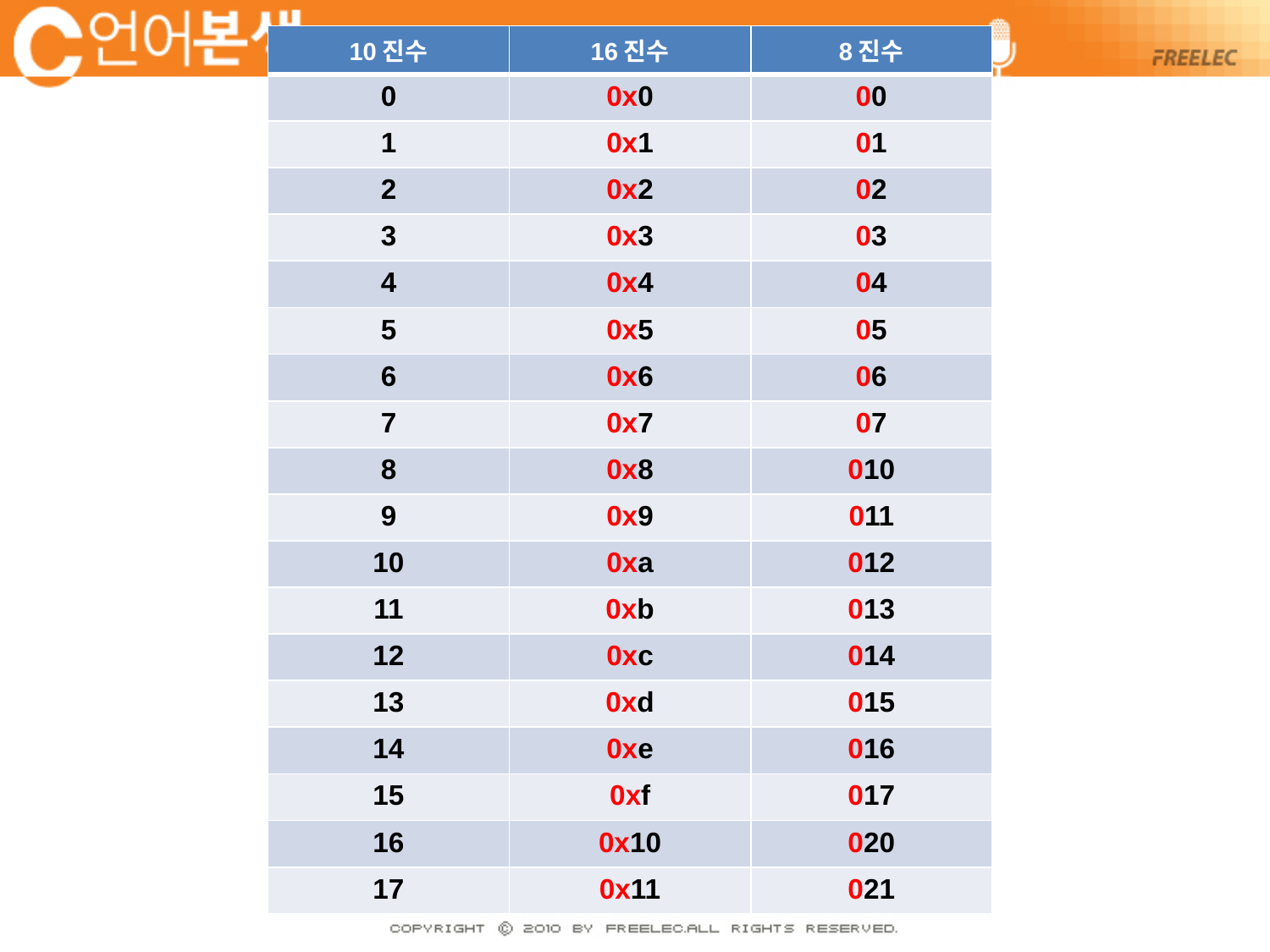

| 10진수 | 16진수 | 8진수 |
| --- | --- | --- |
| 0 | 0x0 | 00 |
| 1 | 0x1 | 01 |
| 2 | 0x2 | 02 |
| 3 | 0x3 | 03 |
| 4 | 0x4 | 04 |
| 5 | 0x5 | 05 |
| 6 | 0x6 | 06 |
| 7 | 0x7 | 07 |
| 8 | 0x8 | 010 |
| 9 | 0x9 | 011 |
| 10 | 0xa | 012 |
| 11 | 0xb | 013 |
| 12 | 0xc | 014 |
| 13 | 0xd | 015 |
| 14 | 0xe | 016 |
| 15 | 0xf | 017 |
| 16 | 0x10 | 020 |
| 17 | 0x11 | 021 |